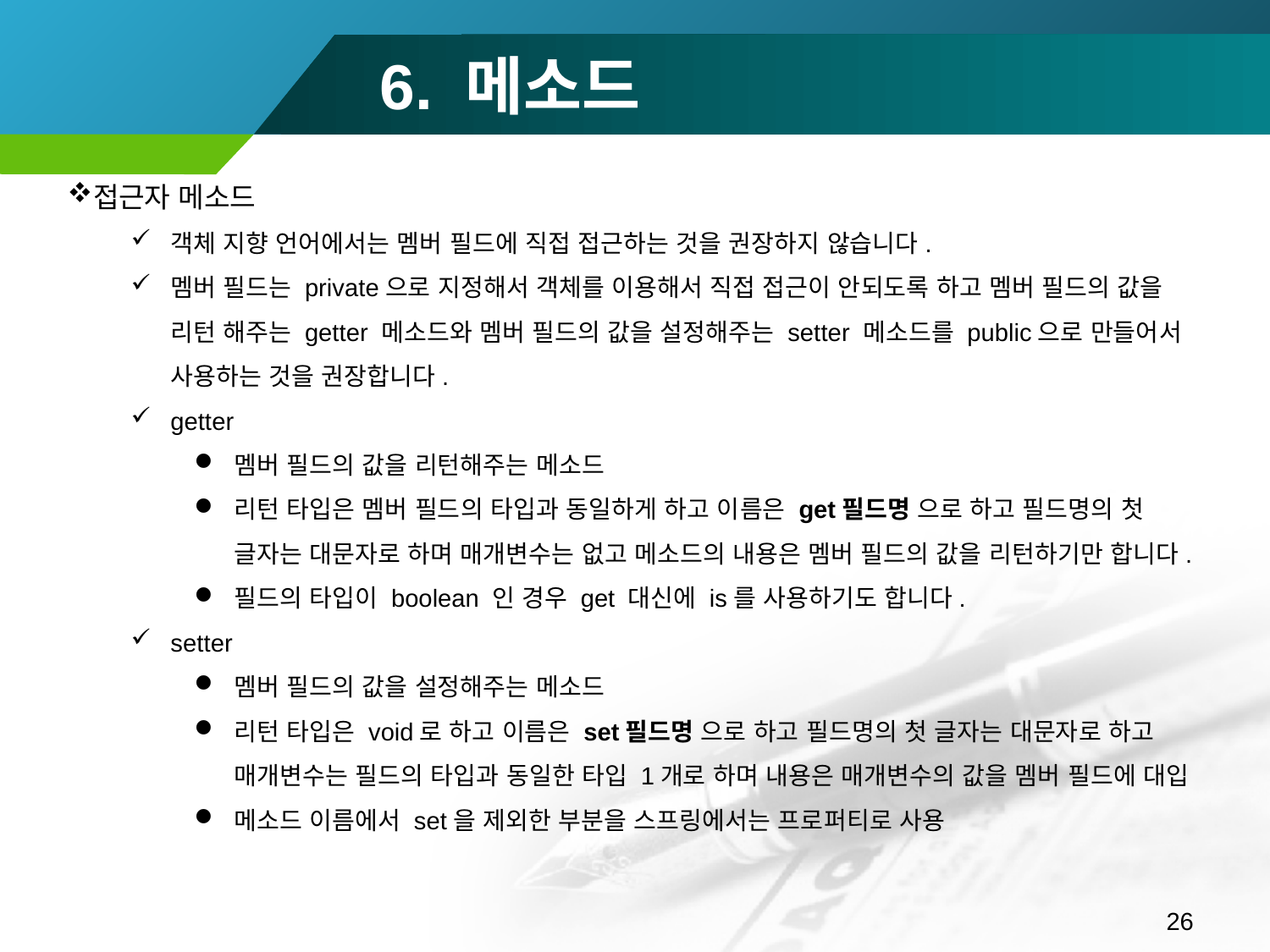

# 6. 메소드
접근자 메소드
객체 지향 언어에서는 멤버 필드에 직접 접근하는 것을 권장하지 않습니다.
멤버 필드는 private으로 지정해서 객체를 이용해서 직접 접근이 안되도록 하고 멤버 필드의 값을 리턴 해주는 getter 메소드와 멤버 필드의 값을 설정해주는 setter 메소드를 public으로 만들어서 사용하는 것을 권장합니다.
getter
멤버 필드의 값을 리턴해주는 메소드
리턴 타입은 멤버 필드의 타입과 동일하게 하고 이름은 get필드명 으로 하고 필드명의 첫 글자는 대문자로 하며 매개변수는 없고 메소드의 내용은 멤버 필드의 값을 리턴하기만 합니다.
필드의 타입이 boolean 인 경우 get 대신에 is를 사용하기도 합니다.
setter
멤버 필드의 값을 설정해주는 메소드
리턴 타입은 void로 하고 이름은 set필드명 으로 하고 필드명의 첫 글자는 대문자로 하고 매개변수는 필드의 타입과 동일한 타입 1개로 하며 내용은 매개변수의 값을 멤버 필드에 대입
메소드 이름에서 set을 제외한 부분을 스프링에서는 프로퍼티로 사용

26